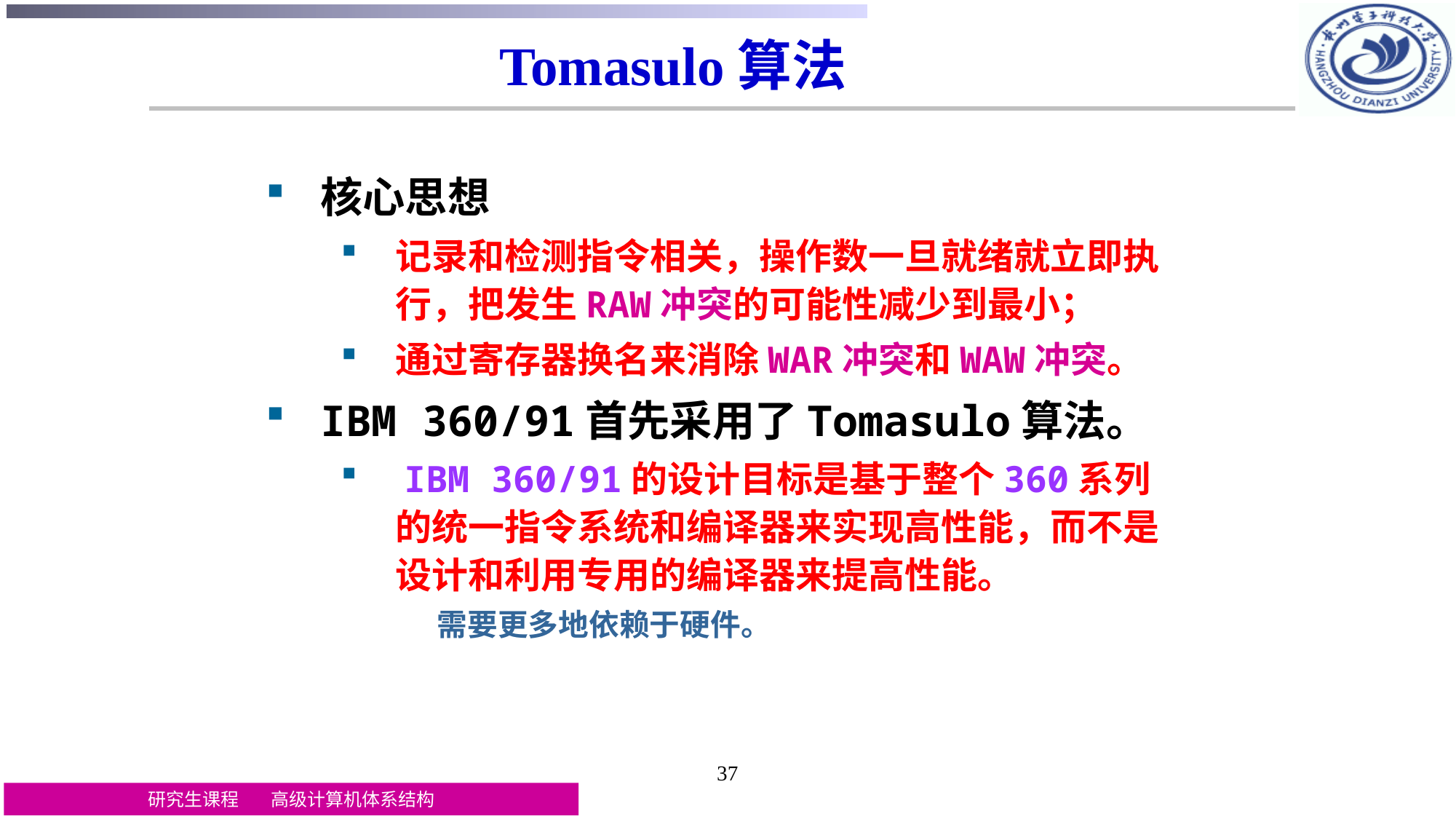

# Tomasulo算法
核心思想
记录和检测指令相关，操作数一旦就绪就立即执行，把发生RAW冲突的可能性减少到最小；
通过寄存器换名来消除WAR冲突和WAW冲突。
IBM 360/91首先采用了Tomasulo算法。
 IBM 360/91的设计目标是基于整个360系列的统一指令系统和编译器来实现高性能，而不是设计和利用专用的编译器来提高性能。
  需要更多地依赖于硬件。
37